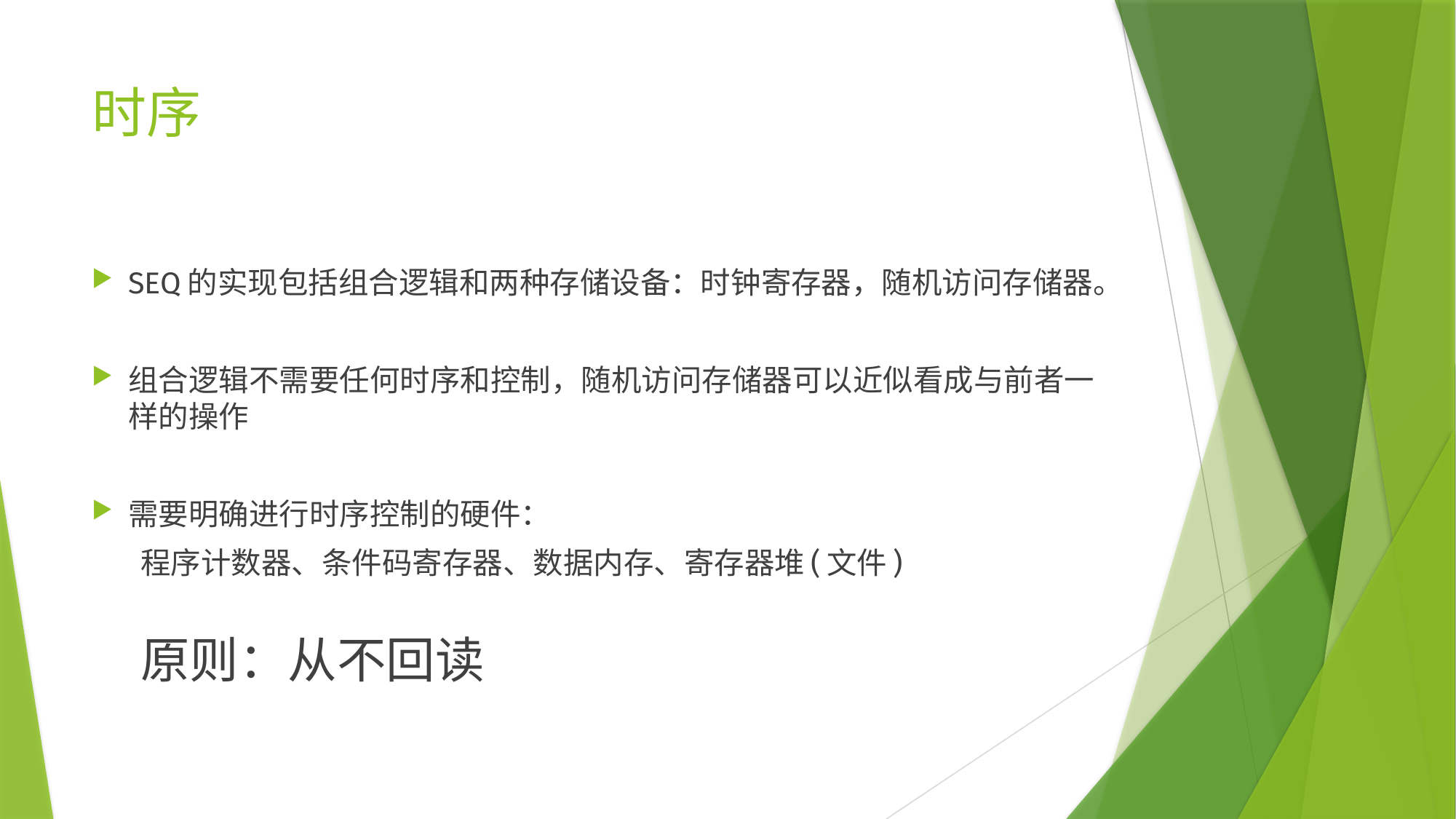

# 时序
SEQ的实现包括组合逻辑和两种存储设备：时钟寄存器，随机访问存储器。

组合逻辑不需要任何时序和控制，随机访问存储器可以近似看成与前者一样的操作

需要明确进行时序控制的硬件：
程序计数器、条件码寄存器、数据内存、寄存器堆(文件)

原则：从不回读